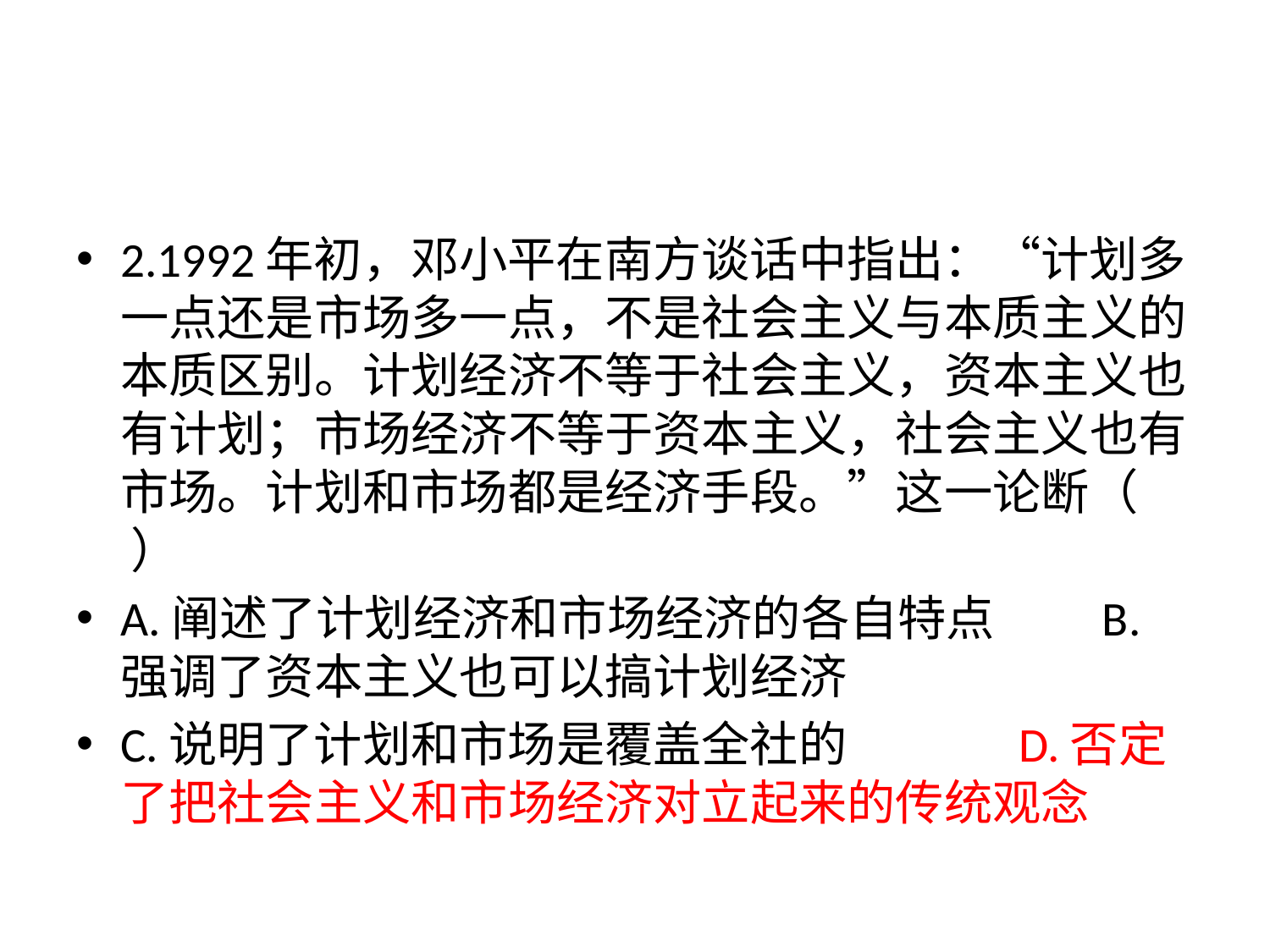

#
2.1992年初，邓小平在南方谈话中指出：“计划多一点还是市场多一点，不是社会主义与本质主义的本质区别。计划经济不等于社会主义，资本主义也有计划；市场经济不等于资本主义，社会主义也有市场。计划和市场都是经济手段。”这一论断（  ）
A.阐述了计划经济和市场经济的各自特点         B.强调了资本主义也可以搞计划经济
C.说明了计划和市场是覆盖全社的               D.否定了把社会主义和市场经济对立起来的传统观念